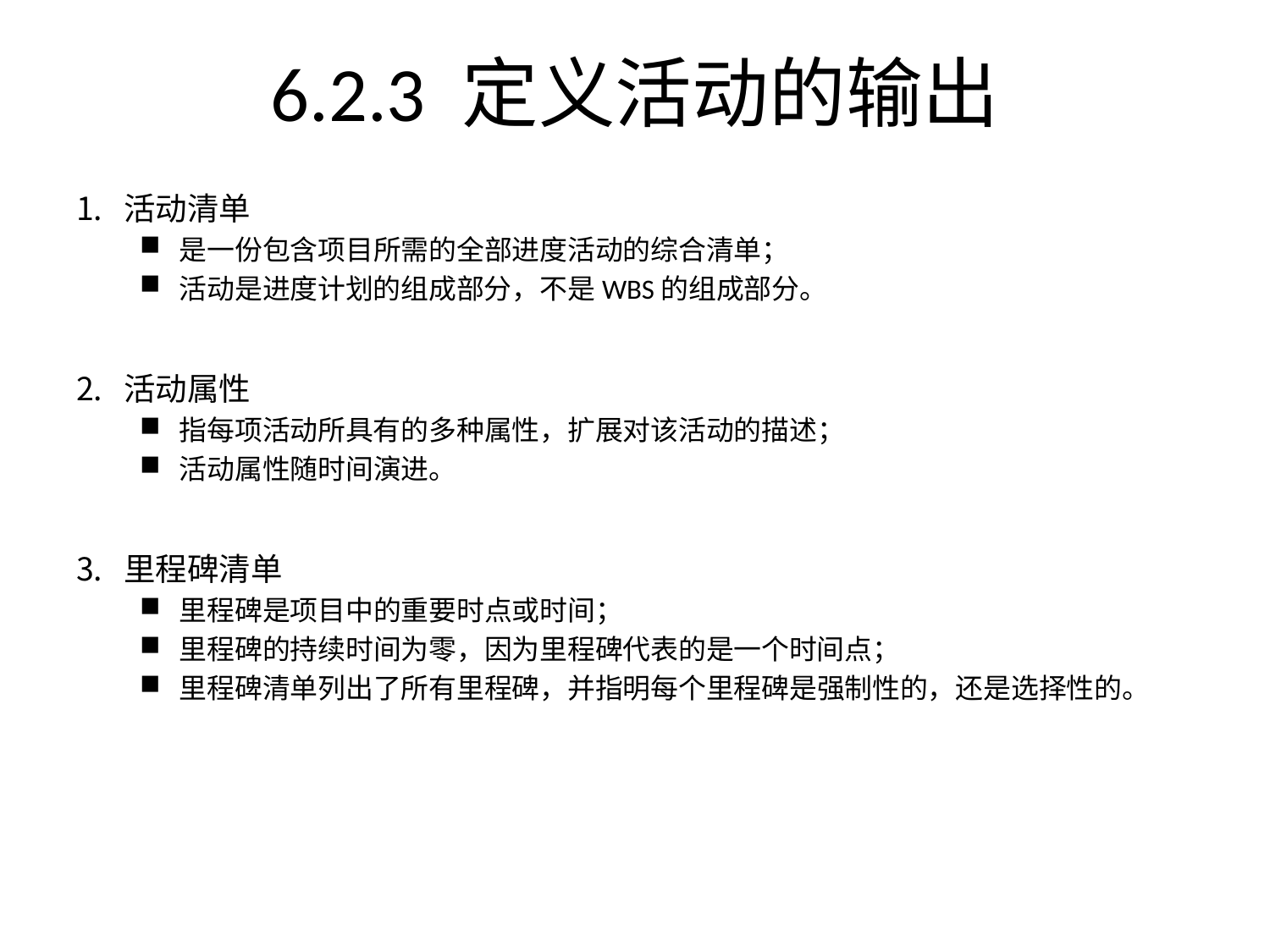

# 6.2.3 定义活动的输出
活动清单
是一份包含项目所需的全部进度活动的综合清单；
活动是进度计划的组成部分，不是WBS的组成部分。

活动属性
指每项活动所具有的多种属性，扩展对该活动的描述；
活动属性随时间演进。

里程碑清单
里程碑是项目中的重要时点或时间；
里程碑的持续时间为零，因为里程碑代表的是一个时间点；
里程碑清单列出了所有里程碑，并指明每个里程碑是强制性的，还是选择性的。